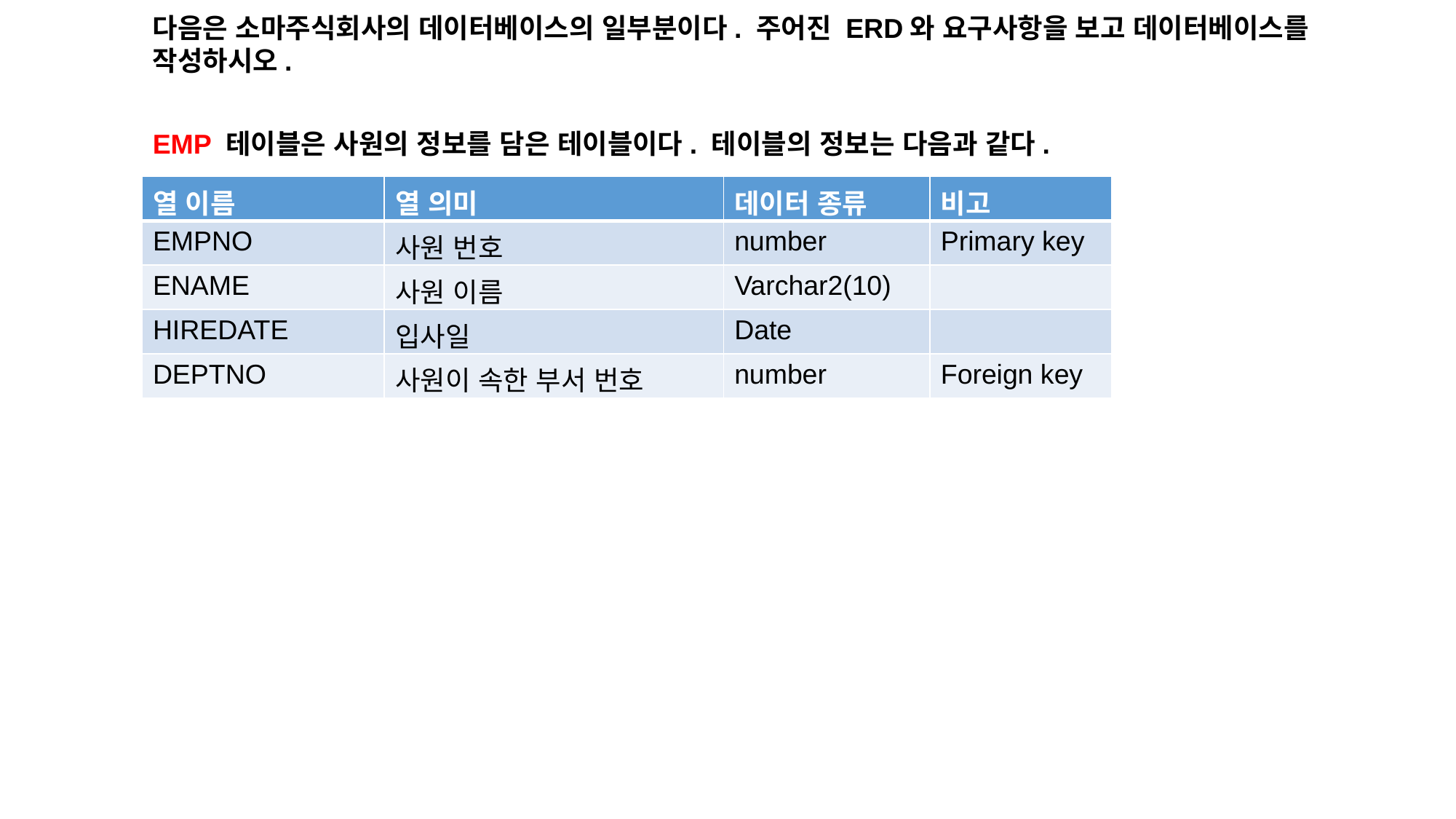

다음은 소마주식회사의 데이터베이스의 일부분이다. 주어진 ERD와 요구사항을 보고 데이터베이스를 작성하시오.
EMP 테이블은 사원의 정보를 담은 테이블이다. 테이블의 정보는 다음과 같다.
| 열 이름 | 열 의미 | 데이터 종류 | 비고 |
| --- | --- | --- | --- |
| EMPNO | 사원 번호 | number | Primary key |
| ENAME | 사원 이름 | Varchar2(10) |  |
| HIREDATE | 입사일 | Date |  |
| DEPTNO | 사원이 속한 부서 번호 | number | Foreign key |